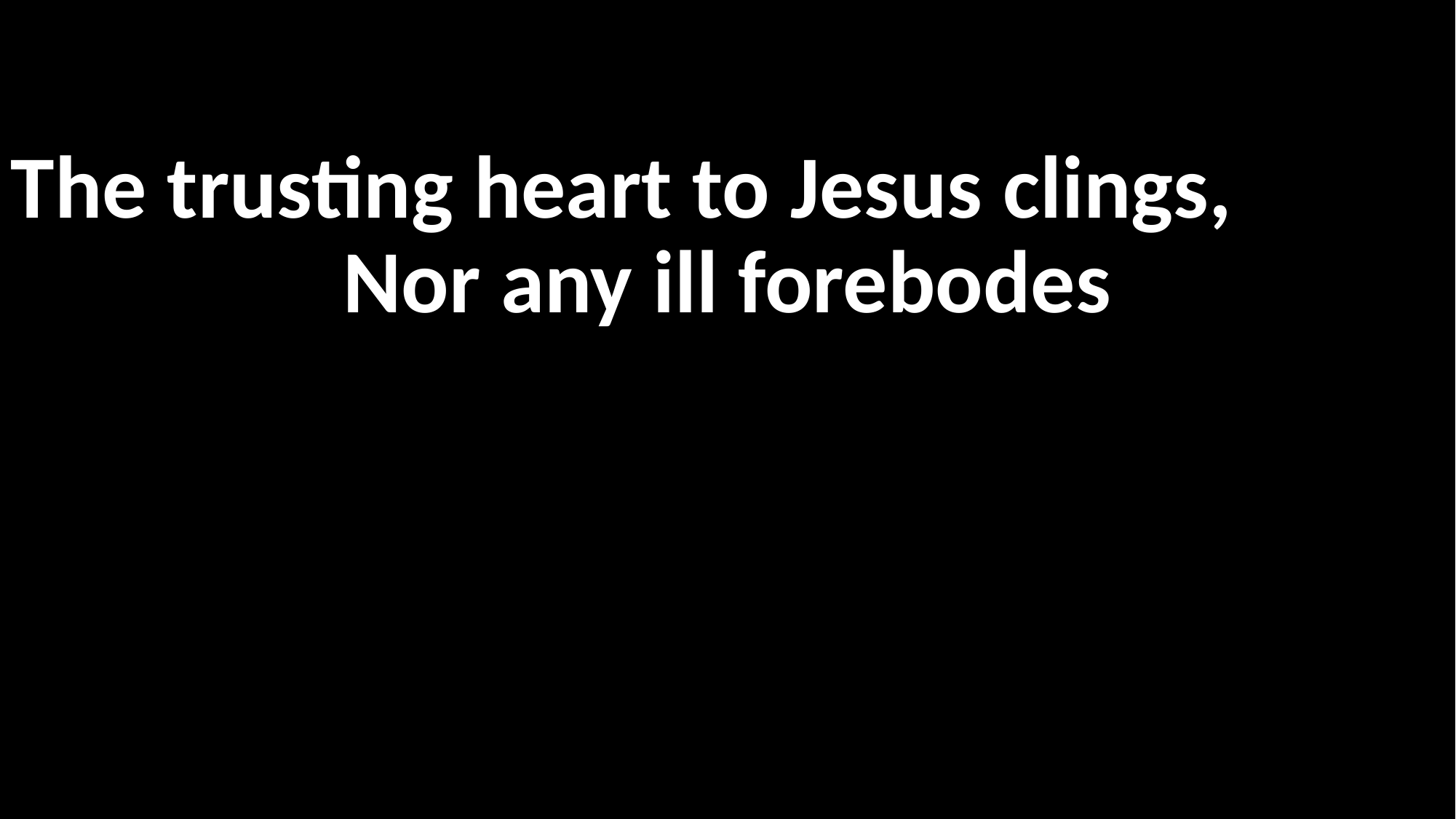

The trusting heart to Jesus clings,
Nor any ill forebodes
주 안에 있는 나에게
딴 근심 있으랴